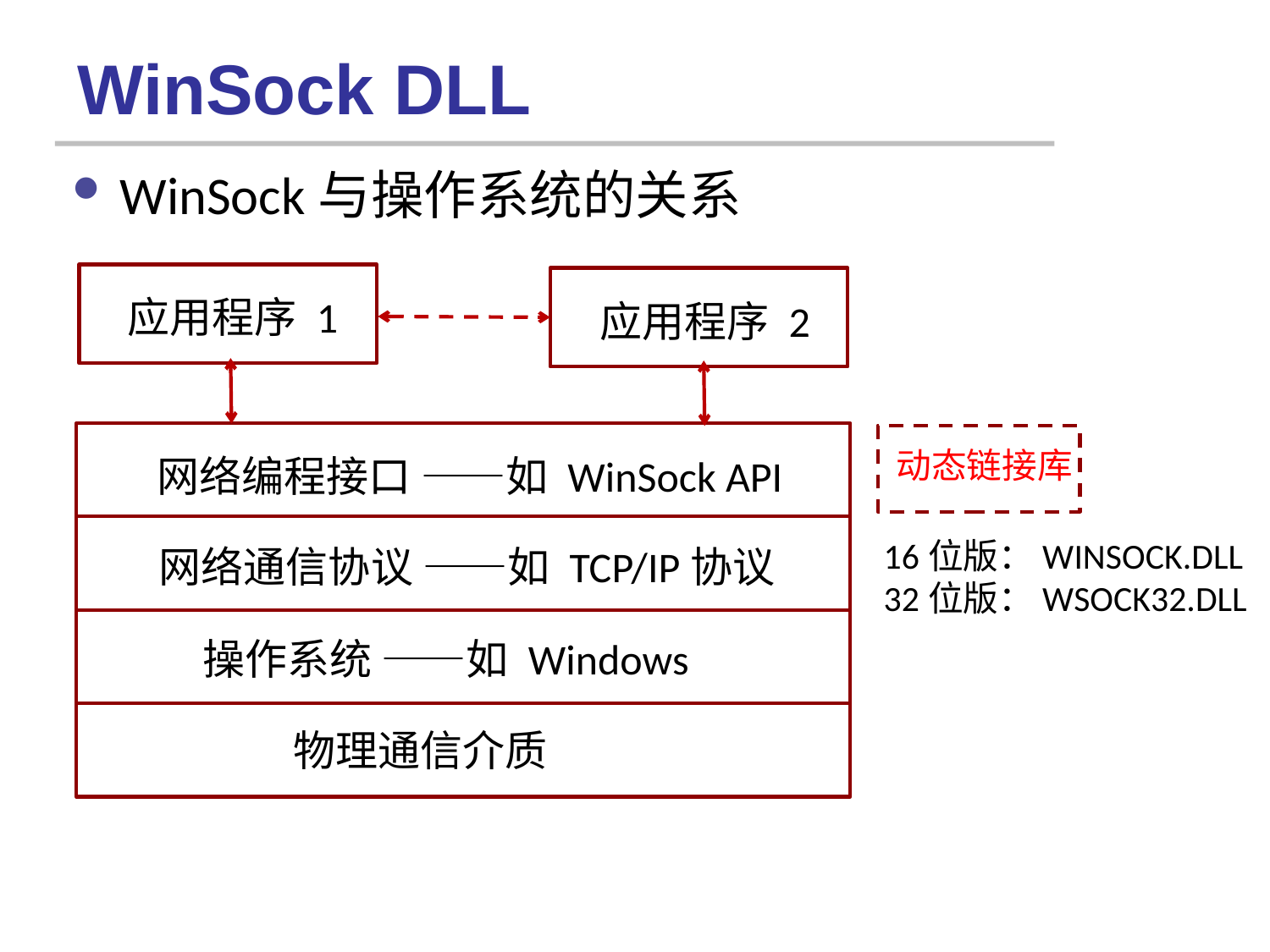

# WinSock DLL
WinSock与操作系统的关系

应用程序 1
应用程序 2

动态链接库
网络编程接口 ——如 WinSock API

16位版：WINSOCK.DLL
32位版：WSOCK32.DLL
网络通信协议 ——如 TCP/IP协议

操作系统 ——如 Windows

物理通信介质
11